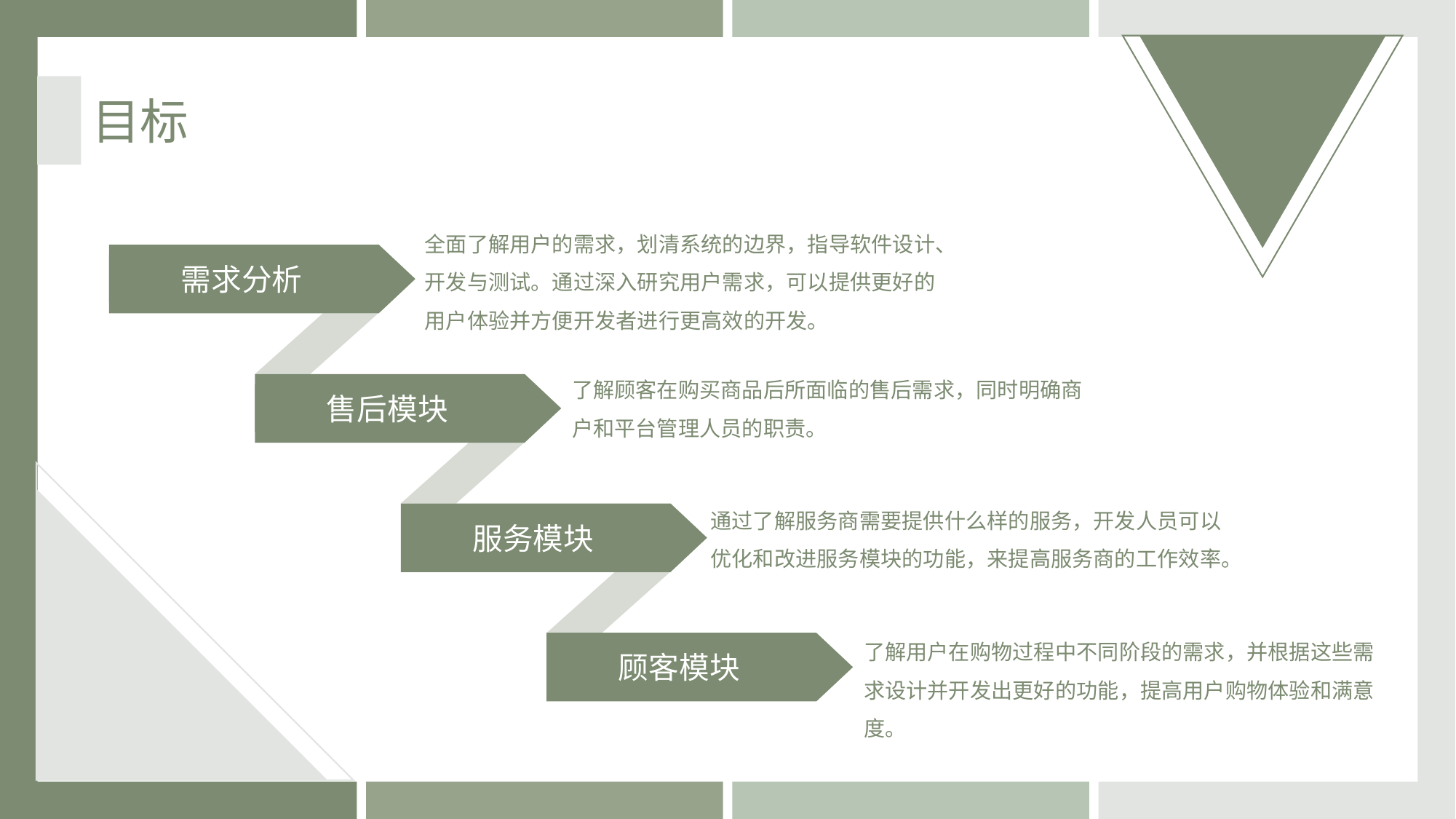

目标
全面了解用户的需求，划清系统的边界，指导软件设计、开发与测试。通过深入研究用户需求，可以提供更好的用户体验并方便开发者进行更高效的开发。

需求分析

了解顾客在购买商品后所面临的售后需求，同时明确商户和平台管理人员的职责。

售后模块

通过了解服务商需要提供什么样的服务，开发人员可以优化和改进服务模块的功能，来提高服务商的工作效率。

服务模块

了解用户在购物过程中不同阶段的需求，并根据这些需求设计并开发出更好的功能，提高用户购物体验和满意度。

顾客模块